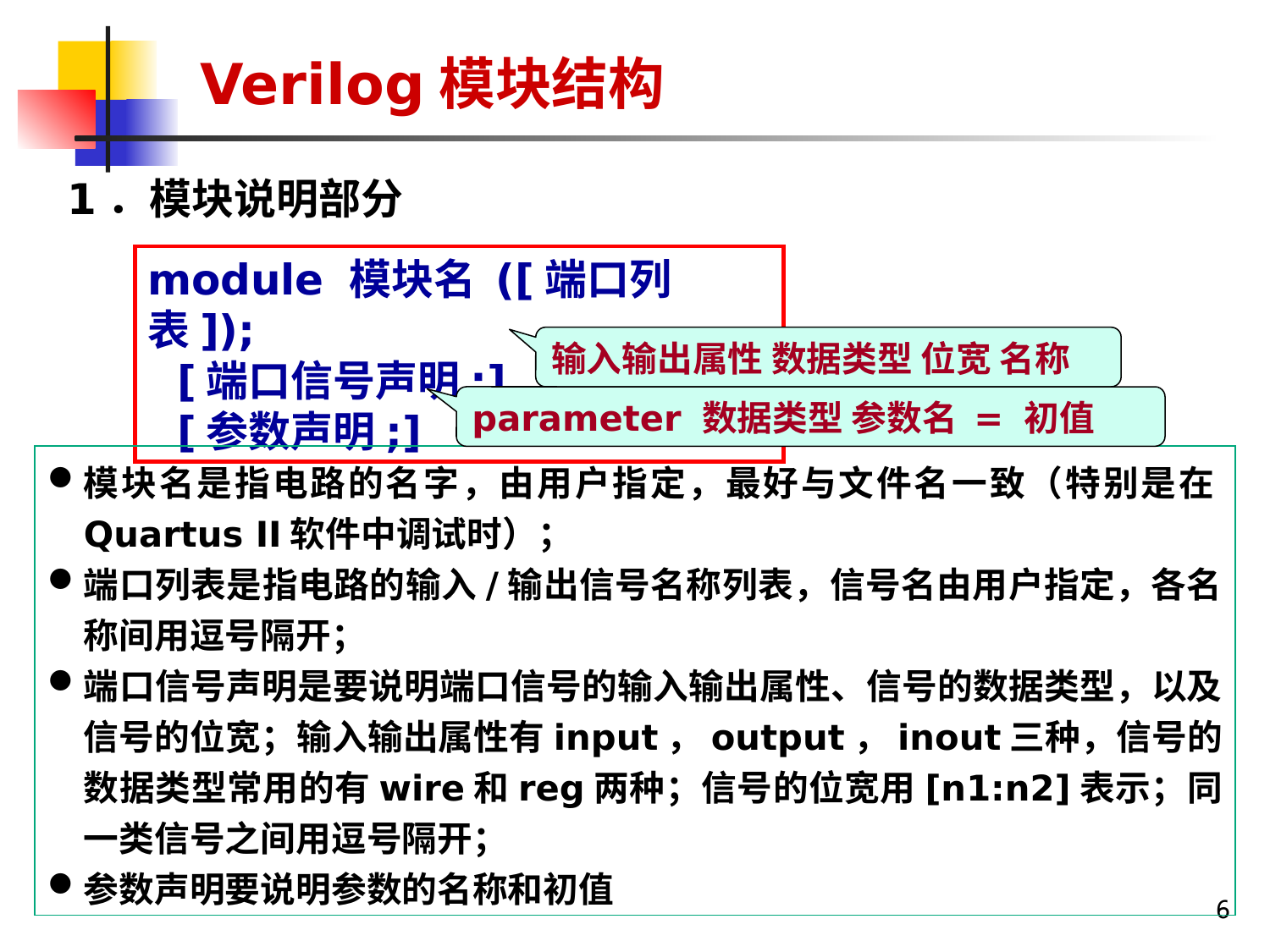

# Verilog模块结构
1．模块说明部分
module 模块名 ([端口列表]);
  [端口信号声明;]
  [参数声明;]
输入输出属性 数据类型 位宽 名称
parameter 数据类型 参数名 = 初值
模块名是指电路的名字，由用户指定，最好与文件名一致（特别是在Quartus II软件中调试时）；
端口列表是指电路的输入/输出信号名称列表，信号名由用户指定，各名称间用逗号隔开；
端口信号声明是要说明端口信号的输入输出属性、信号的数据类型，以及信号的位宽；输入输出属性有input，output，inout三种，信号的数据类型常用的有wire和reg两种；信号的位宽用[n1:n2]表示；同一类信号之间用逗号隔开；
参数声明要说明参数的名称和初值
6